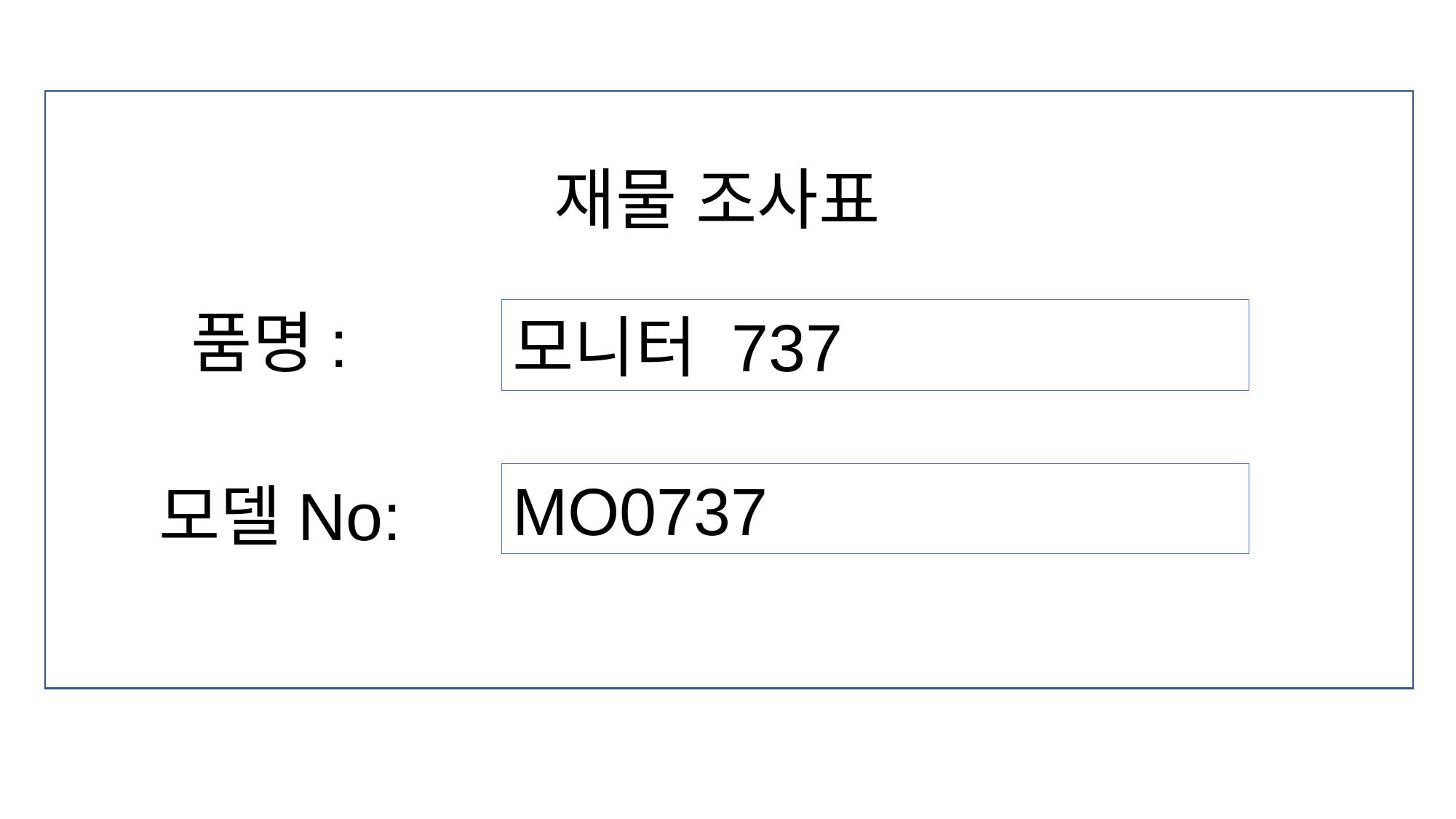

재물 조사표
품명:
모니터 737
MO0737
모델No: